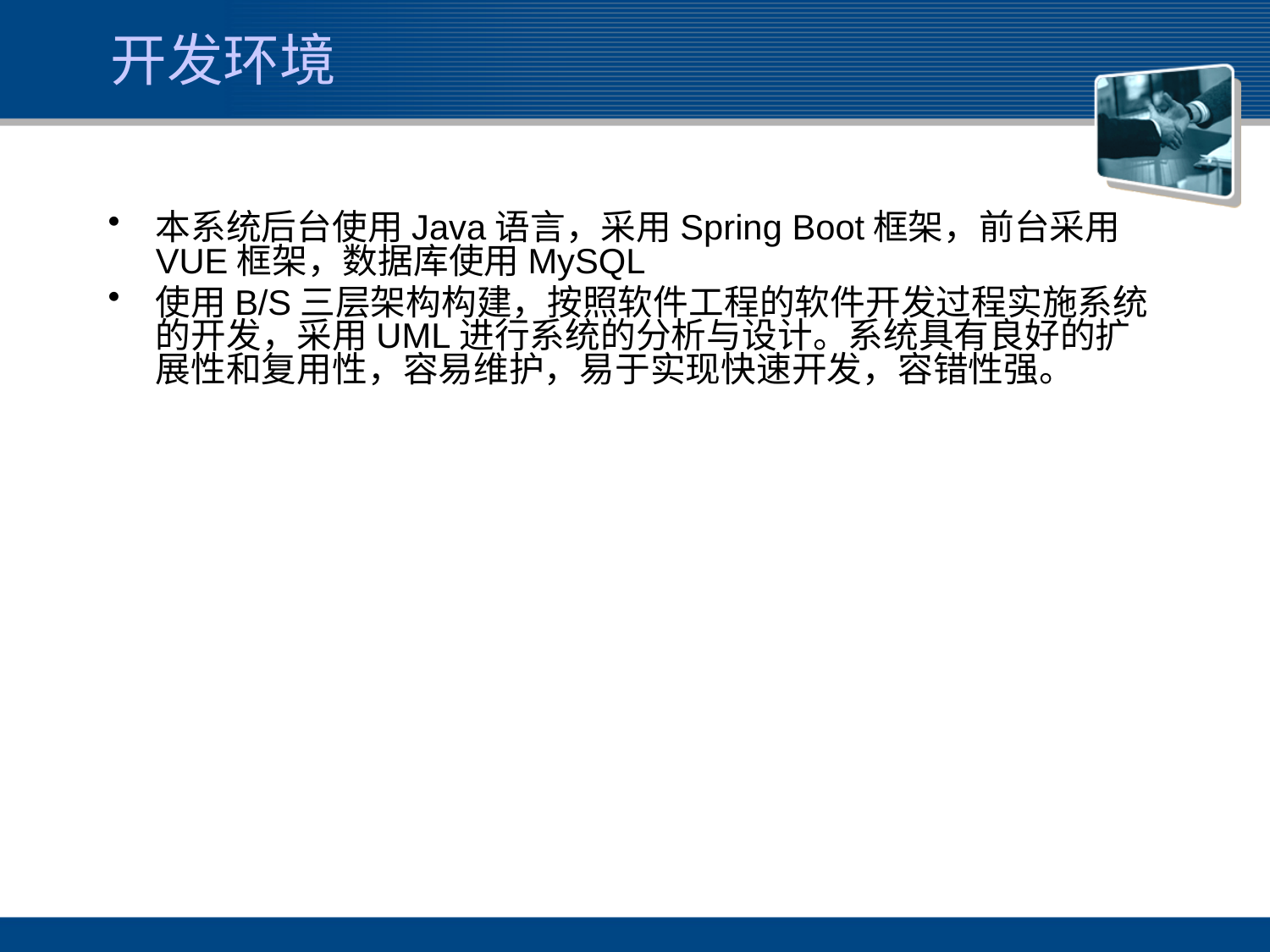

开发环境
本系统后台使用Java语言，采用Spring Boot框架，前台采用VUE框架，数据库使用MySQL
使用B/S三层架构构建，按照软件工程的软件开发过程实施系统的开发，采用UML进行系统的分析与设计。系统具有良好的扩展性和复用性，容易维护，易于实现快速开发，容错性强。